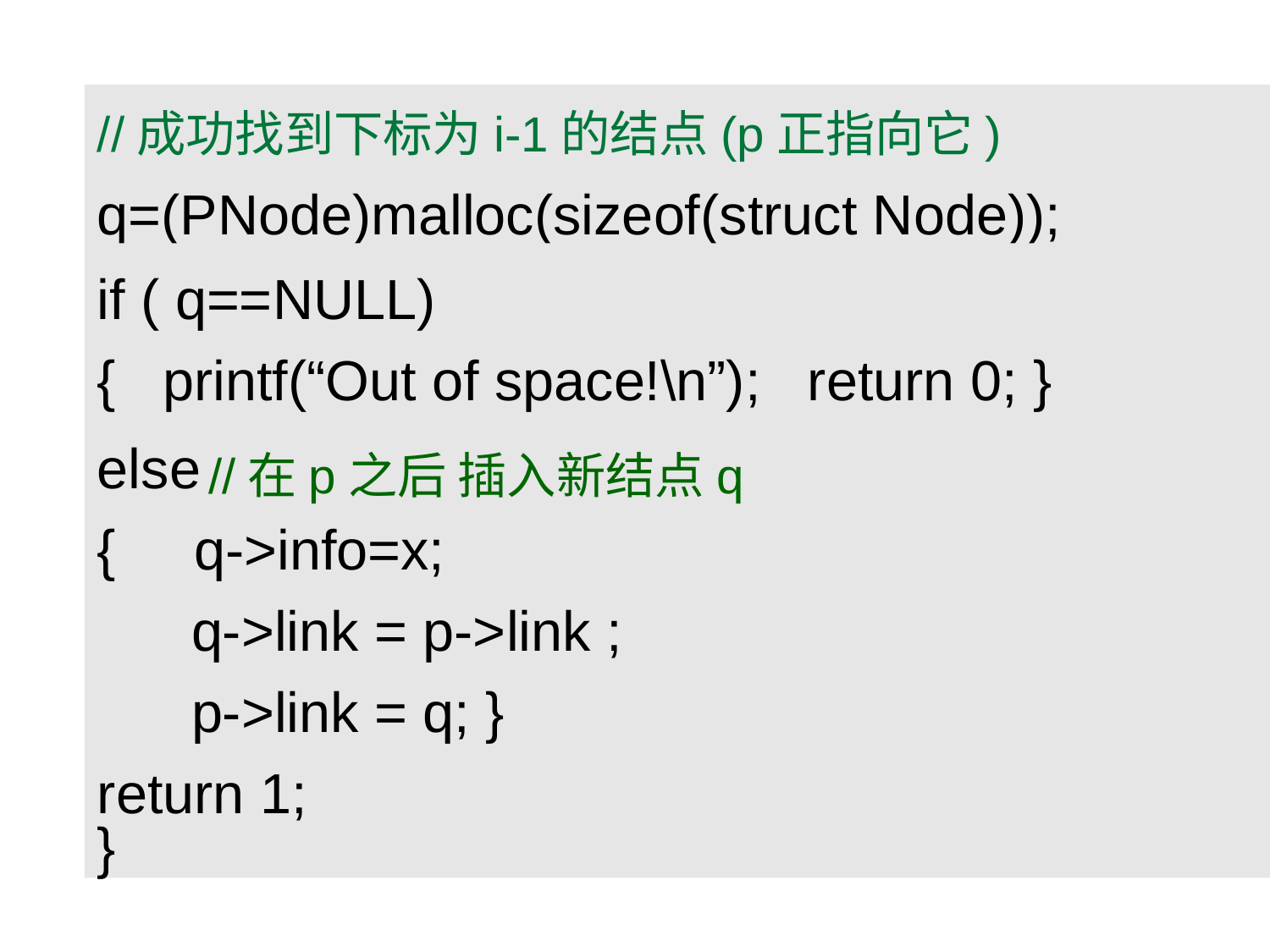

//成功找到下标为i-1的结点(p正指向它)

q=(PNode)malloc(sizeof(struct Node));
if ( q==NULL)
{   printf(“Out of space!\n”);   return 0; }
else
{     q->info=x;
      q->link = p->link ;
      p->link = q; }
return 1;
}
//在p之后 插入新结点q